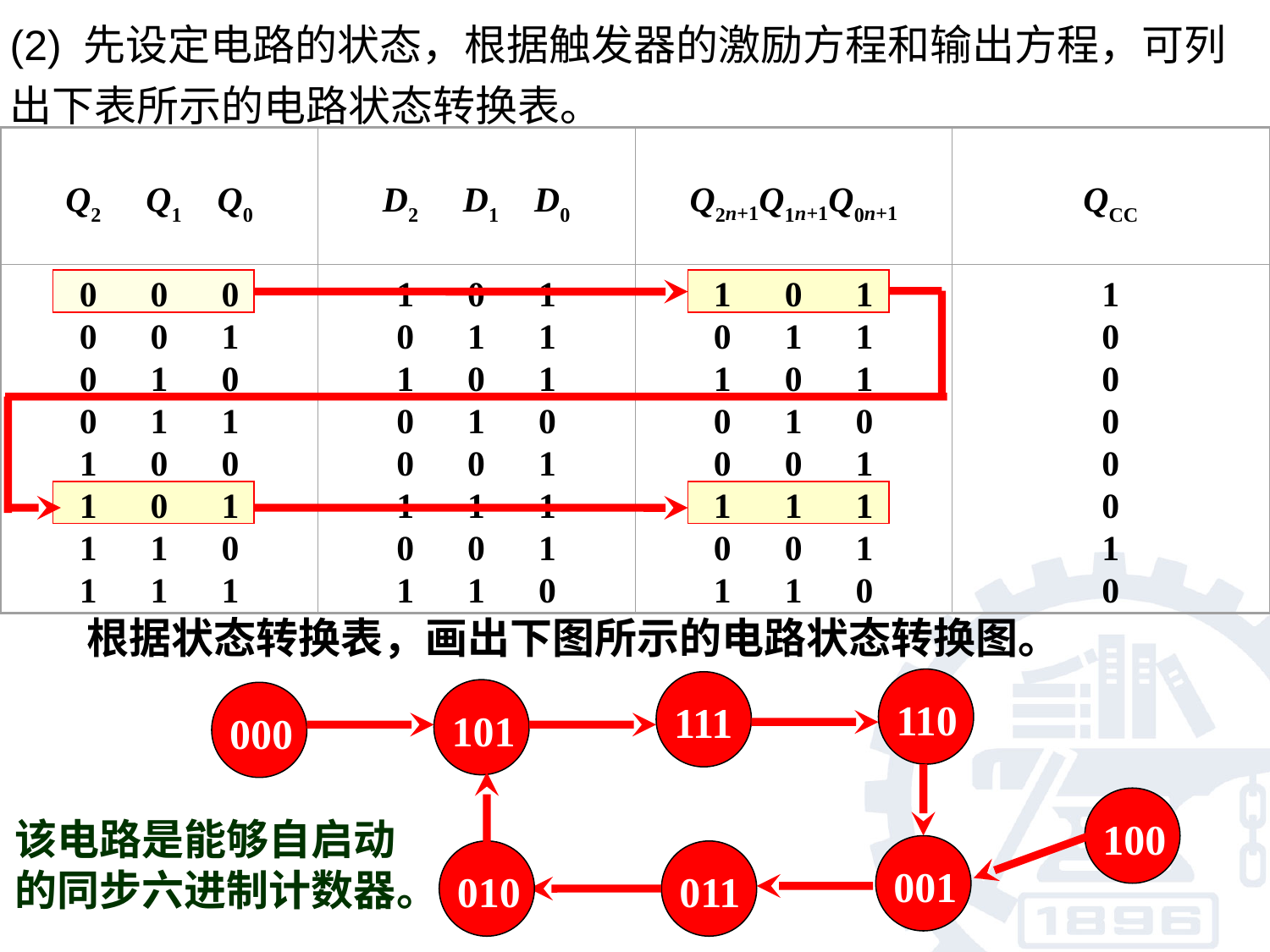

(2) 先设定电路的状态，根据触发器的激励方程和输出方程，可列出下表所示的电路状态转换表。

Q2     Q1    Q0

D2     D1    D0

Q2n+1Q1n+1Q0n+1

QCC

0      0      0
0      0      1
0      1      0
0      1      1
1      0      0
1      0      1
1      1      0
1      1      1

1      0      1
0      1      1
1      0      1
0      1      0
0      0      1
1      1      1
0      0      1
1      1      0

1      0      1
0      1      1
1      0      1
0      1      0
0      0      1
1      1      1
0      0      1
1      1      0

1
0
0
0
0
0
1
0

根据状态转换表，画出下图所示的电路状态转换图。

110

111

101

000

100
该电路是能够自启动的同步六进制计数器。

001

010

011